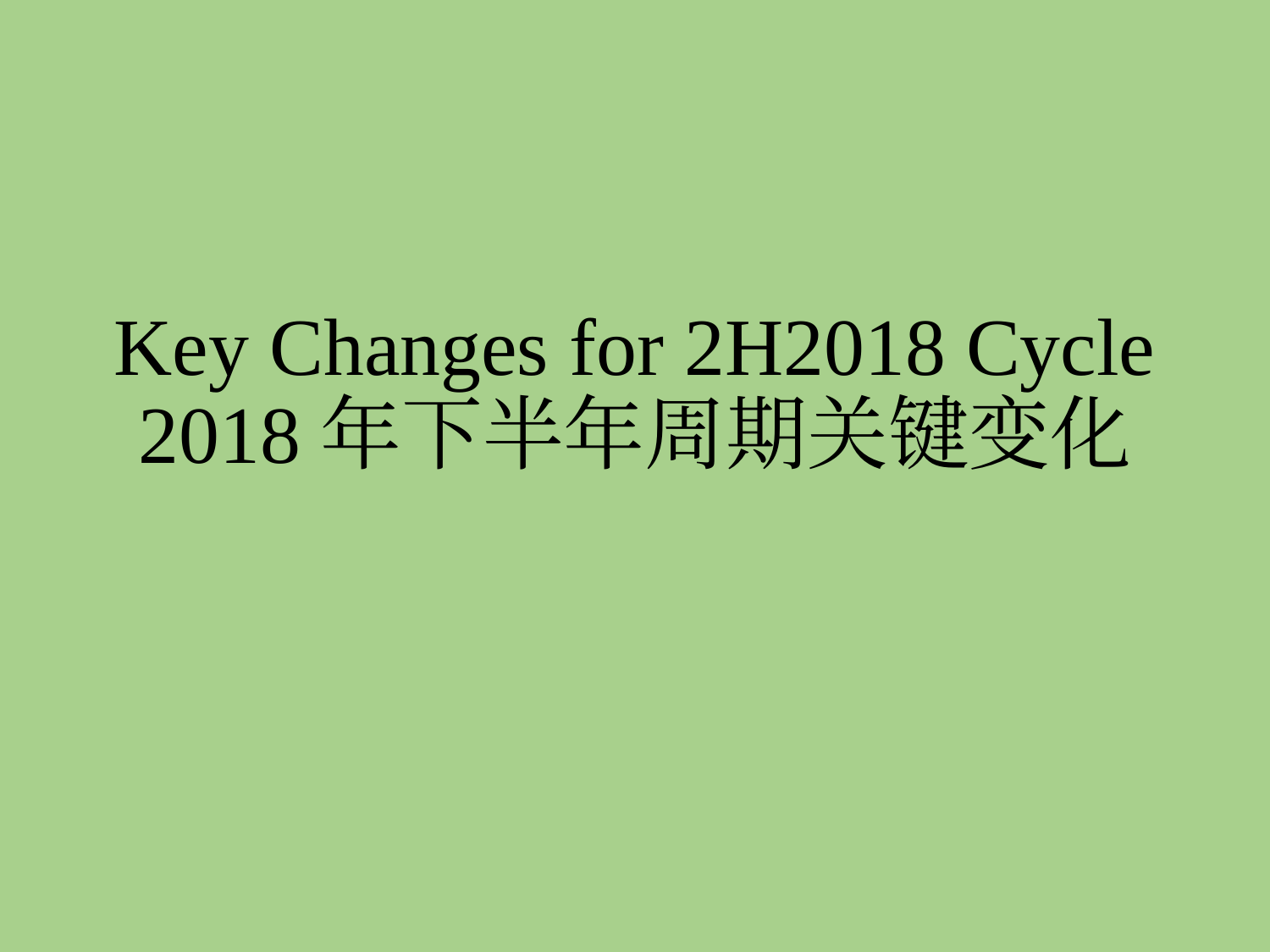

# Key Changes for 2H2018 Cycle 2018年下半年周期关键变化